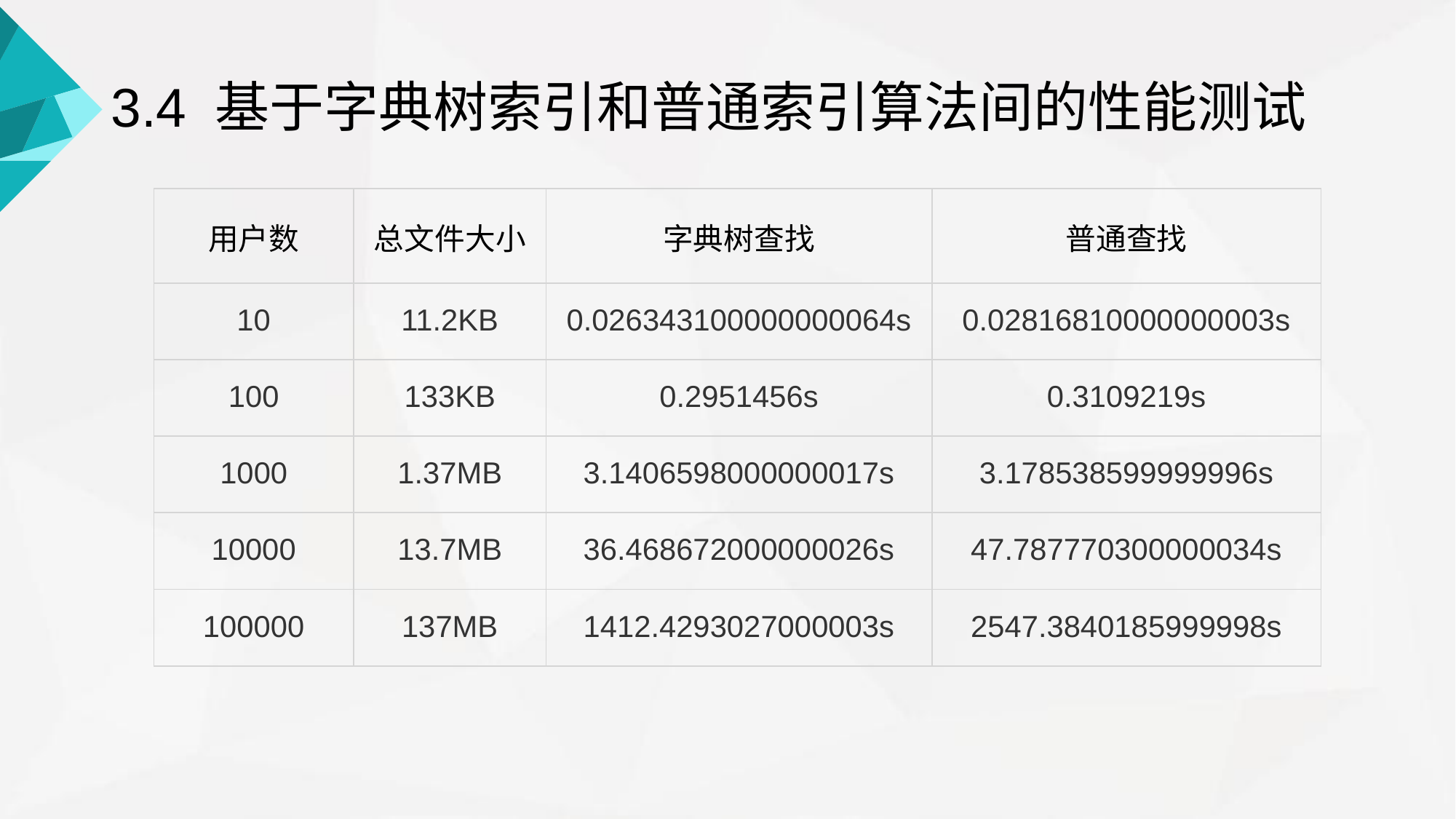

# 3.4 基于字典树索引和普通索引算法间的性能测试
| 用户数 | 总文件大小 | 字典树查找 | 普通查找 |
| --- | --- | --- | --- |
| 10 | 11.2KB | 0.026343100000000064s | 0.02816810000000003s |
| 100 | 133KB | 0.2951456s | 0.3109219s |
| 1000 | 1.37MB | 3.1406598000000017s | 3.178538599999996s |
| 10000 | 13.7MB | 36.468672000000026s | 47.787770300000034s |
| 100000 | 137MB | 1412.4293027000003s | 2547.3840185999998s |